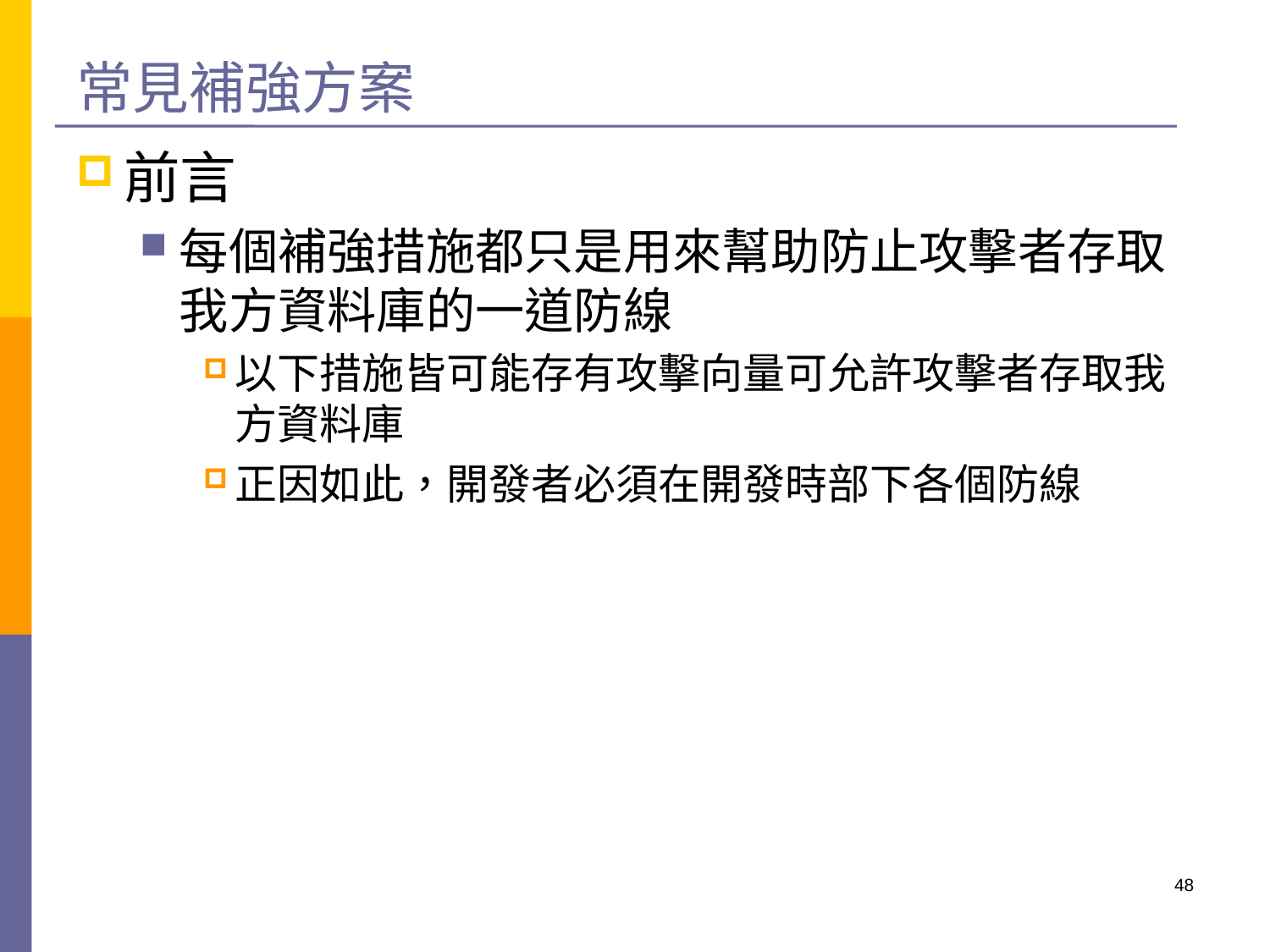

# 常見補強方案
前言
每個補強措施都只是用來幫助防止攻擊者存取我方資料庫的一道防線
以下措施皆可能存有攻擊向量可允許攻擊者存取我方資料庫
正因如此，開發者必須在開發時部下各個防線
48